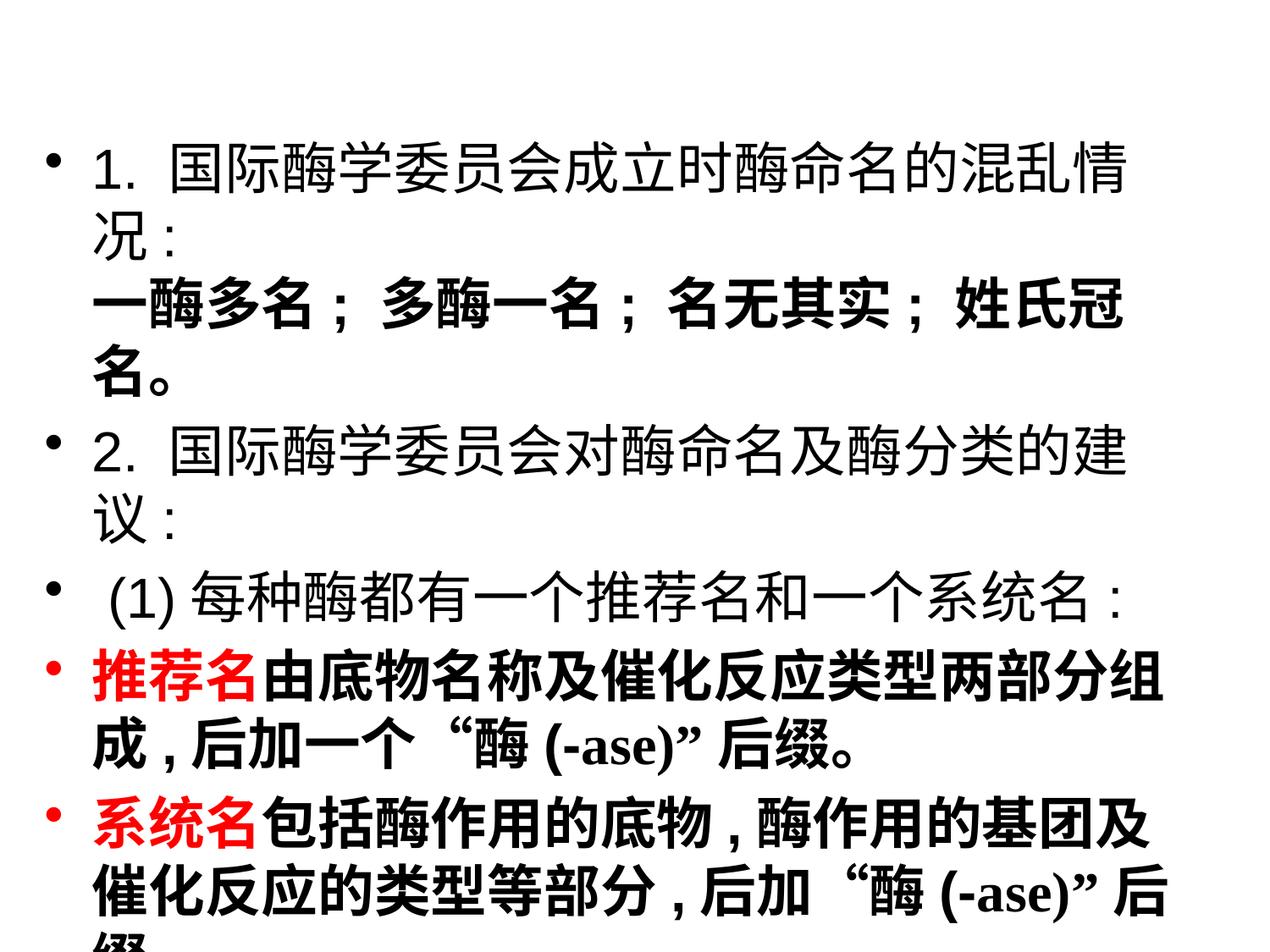

1. 国际酶学委员会成立时酶命名的混乱情况:
一酶多名; 多酶一名; 名无其实; 姓氏冠名。
2. 国际酶学委员会对酶命名及酶分类的建议:
 (1)每种酶都有一个推荐名和一个系统名:
推荐名由底物名称及催化反应类型两部分组成,后加一个“酶(‐ase)”后缀。
系统名包括酶作用的底物,酶作用的基团及催化反应的类型等部分,后加“酶(‐ase)”后缀.